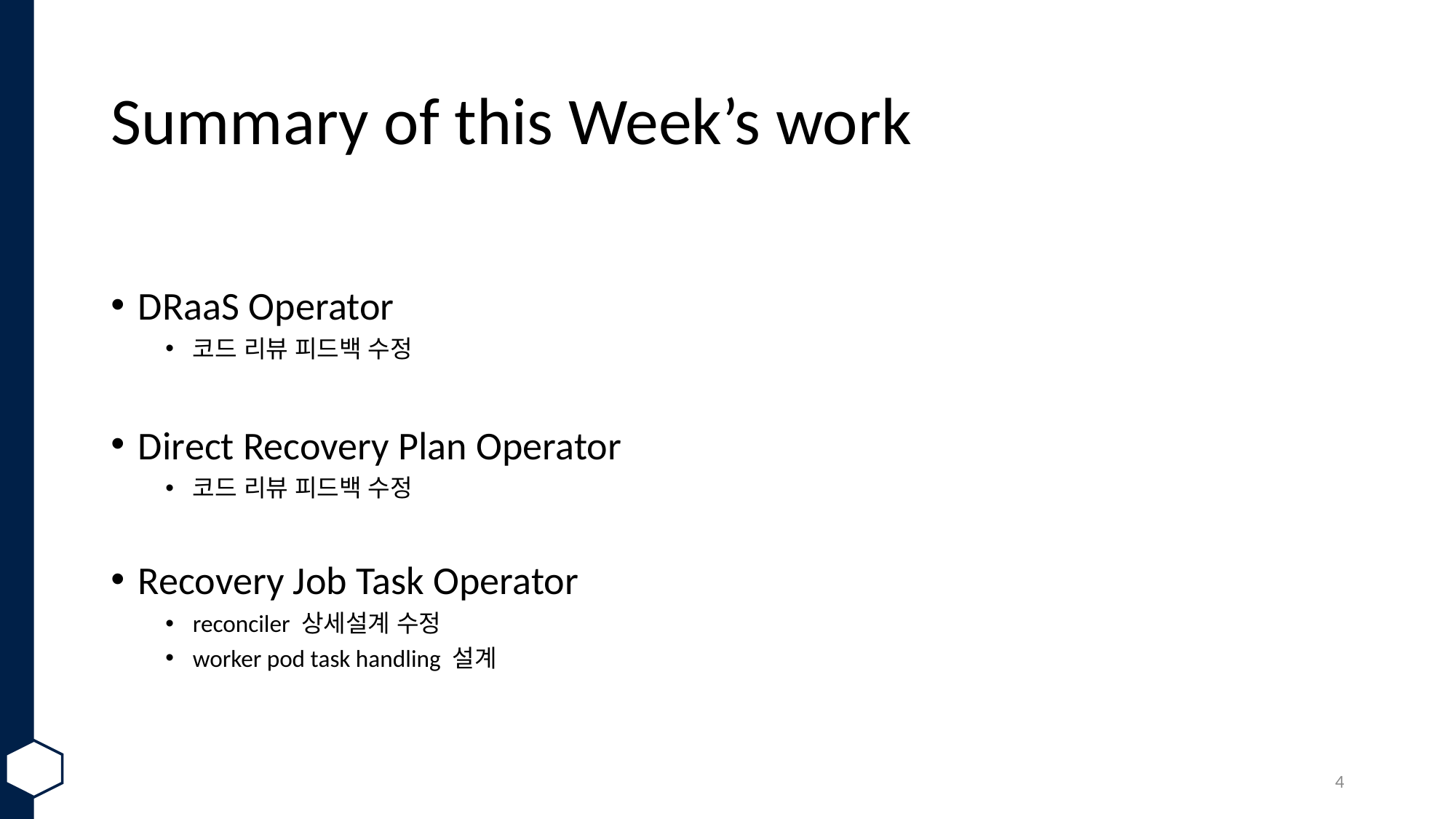

# Summary of this Week’s work
DRaaS Operator
코드 리뷰 피드백 수정

Direct Recovery Plan Operator
코드 리뷰 피드백 수정

Recovery Job Task Operator
reconciler 상세설계 수정
worker pod task handling 설계
4